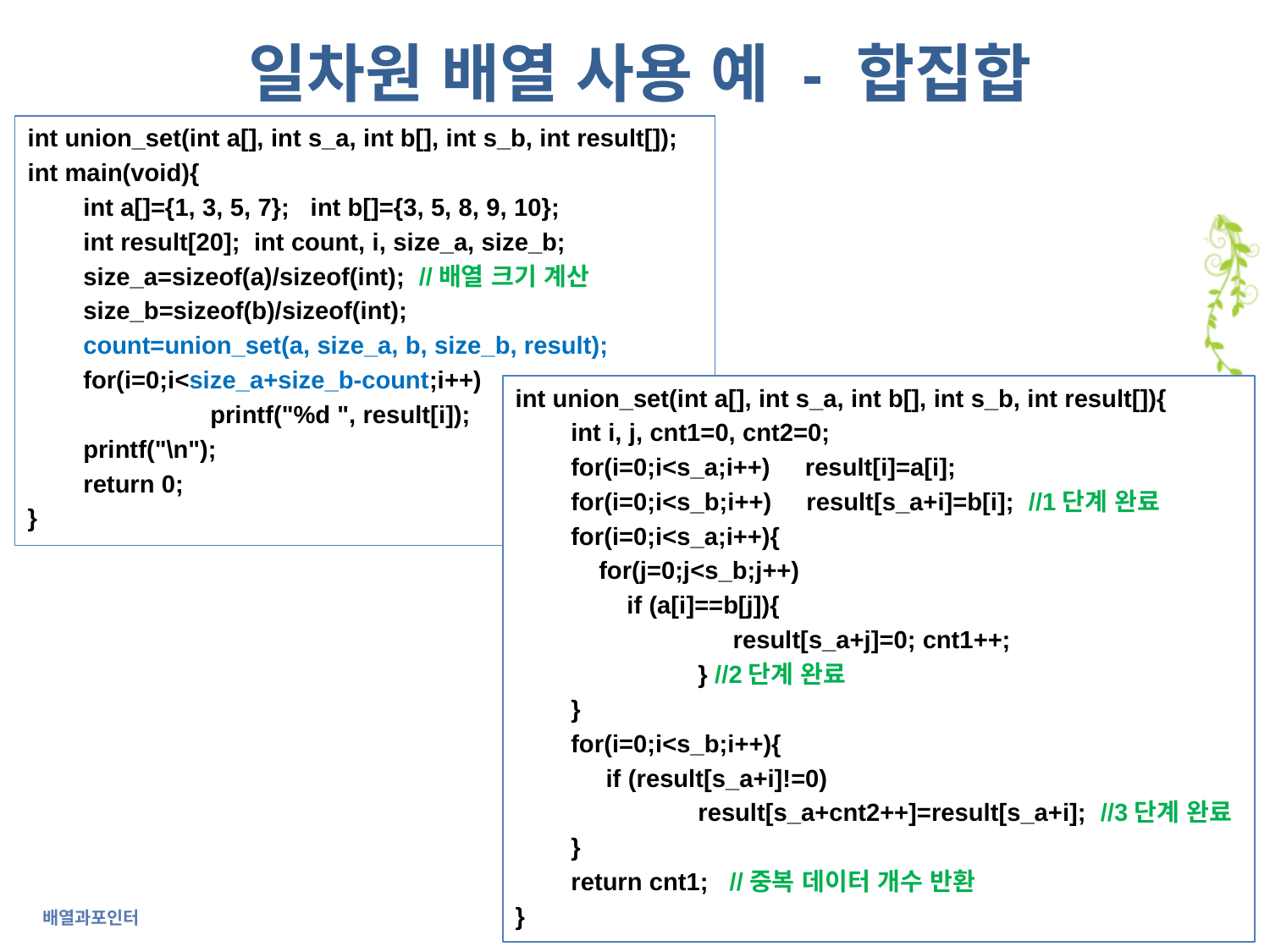

# 일차원 배열 사용 예 - 합집합
int union_set(int a[], int s_a, int b[], int s_b, int result[]);
int main(void){
int a[]={1, 3, 5, 7};   int b[]={3, 5, 8, 9, 10};
int result[20];  int count, i, size_a, size_b;
size_a=sizeof(a)/sizeof(int);  //배열 크기 계산
size_b=sizeof(b)/sizeof(int);
count=union_set(a, size_a, b, size_b, result);
for(i=0;i<size_a+size_b-count;i++)
	printf("%d ", result[i]);
printf("\n");
return 0;
}

int union_set(int a[], int s_a, int b[], int s_b, int result[]){
int i, j, cnt1=0, cnt2=0;
for(i=0;i<s_a;i++)     result[i]=a[i];
for(i=0;i<s_b;i++)     result[s_a+i]=b[i];  //1단계 완료
for(i=0;i<s_a;i++){
    for(j=0;j<s_b;j++)
        if (a[i]==b[j]){
	     result[s_a+j]=0; cnt1++;
	} //2단계 완료
}
for(i=0;i<s_b;i++){
     if (result[s_a+i]!=0)
	result[s_a+cnt2++]=result[s_a+i];  //3단계 완료
}
return cnt1;   //중복 데이터 개수 반환
}
배열과포인터
10